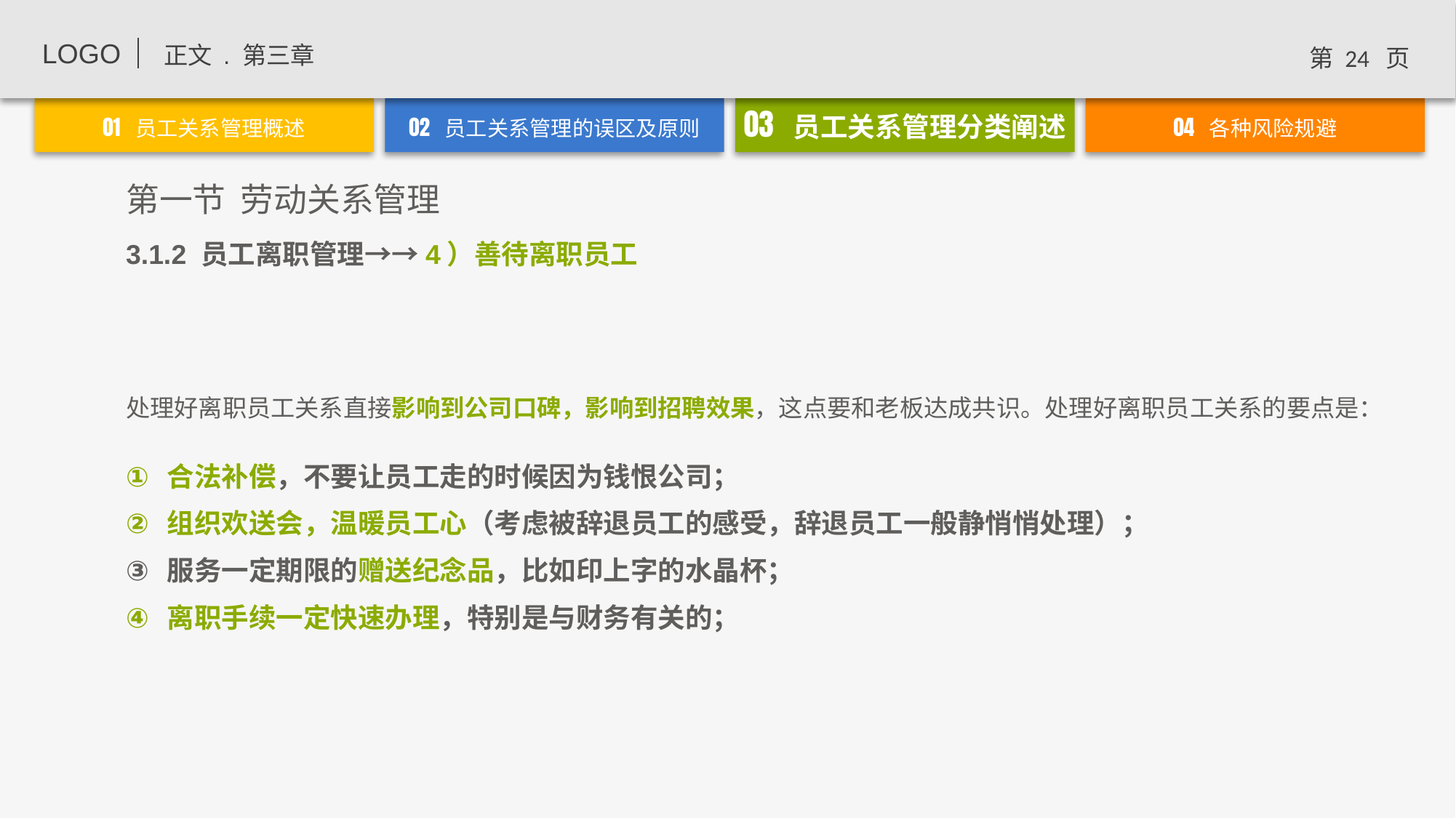

3.1.2 员工离职管理→→4）善待离职员工
处理好离职员工关系直接影响到公司口碑，影响到招聘效果，这点要和老板达成共识。处理好离职员工关系的要点是：
合法补偿，不要让员工走的时候因为钱恨公司；
组织欢送会，温暖员工心（考虑被辞退员工的感受，辞退员工一般静悄悄处理）；
服务一定期限的赠送纪念品，比如印上字的水晶杯；
离职手续一定快速办理，特别是与财务有关的；